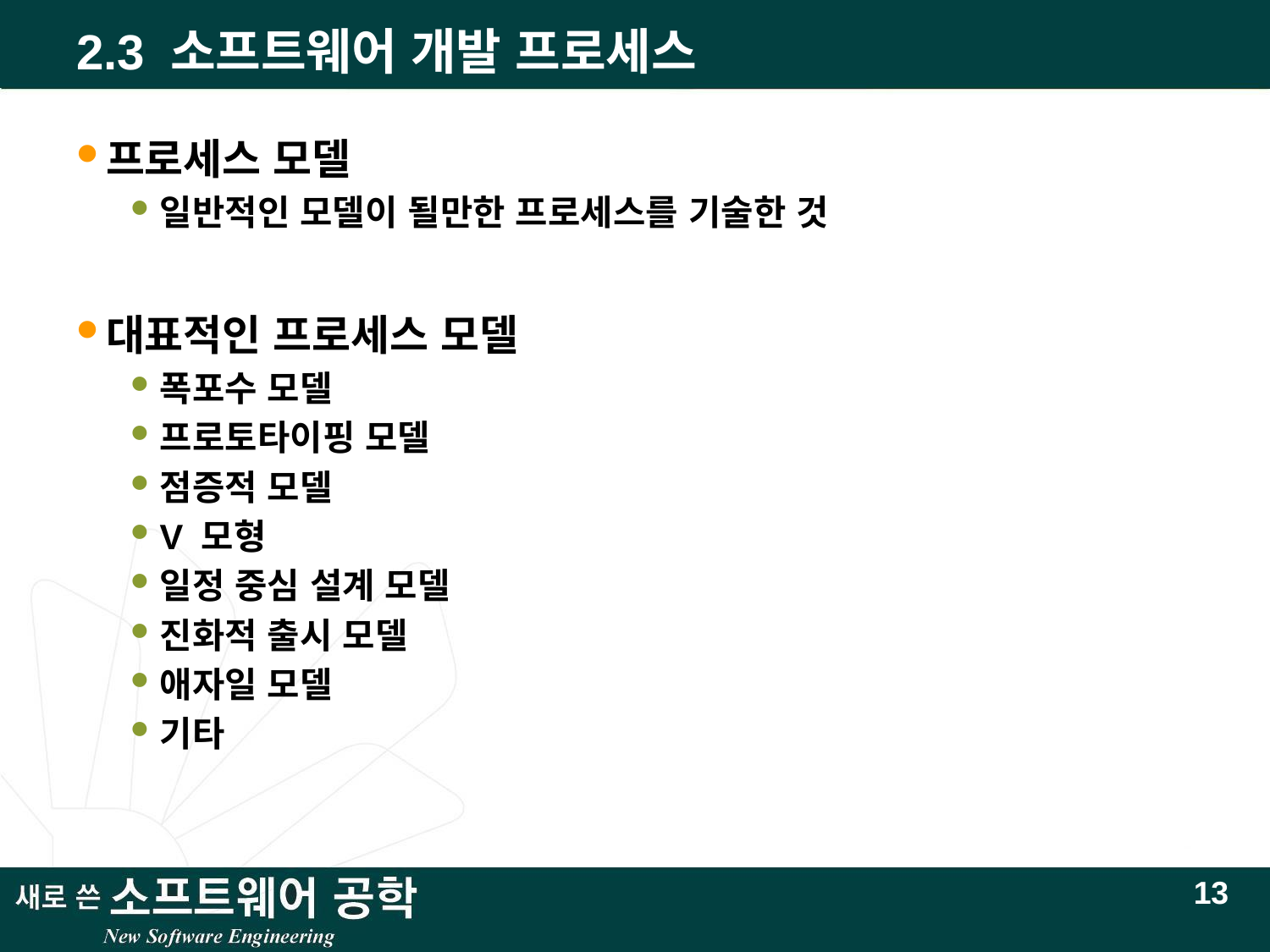

# 2.3 소프트웨어 개발 프로세스
프로세스 모델
일반적인 모델이 될만한 프로세스를 기술한 것

대표적인 프로세스 모델
폭포수 모델
프로토타이핑 모델
점증적 모델
V 모형
일정 중심 설계 모델
진화적 출시 모델
애자일 모델
기타